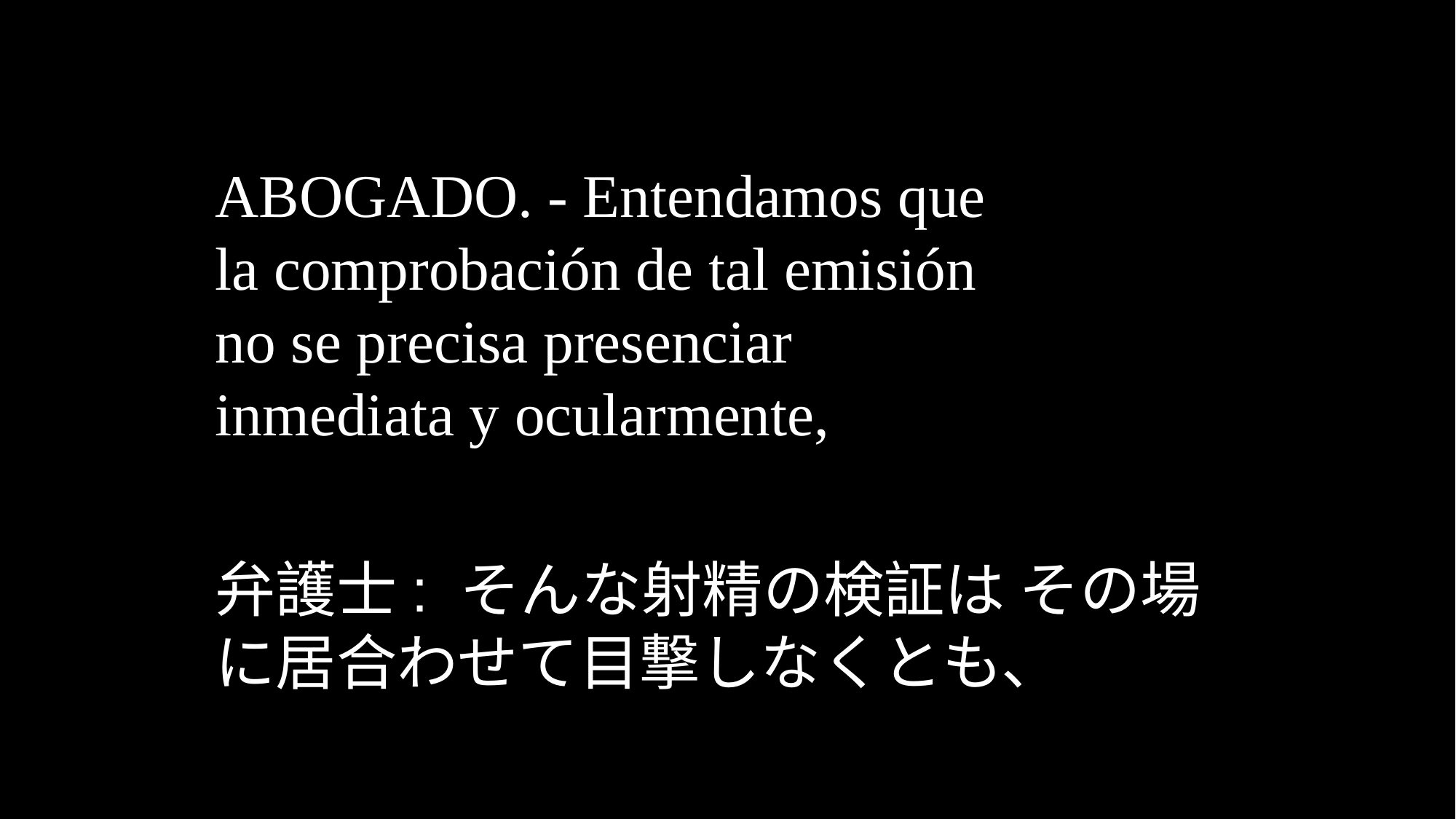

ABOGADO. - Entendamos que la comprobación de tal emisión no se precisa presenciar inmediata y ocularmente,

弁護士: そんな射精の検証は その場に居合わせて目撃しなくとも、